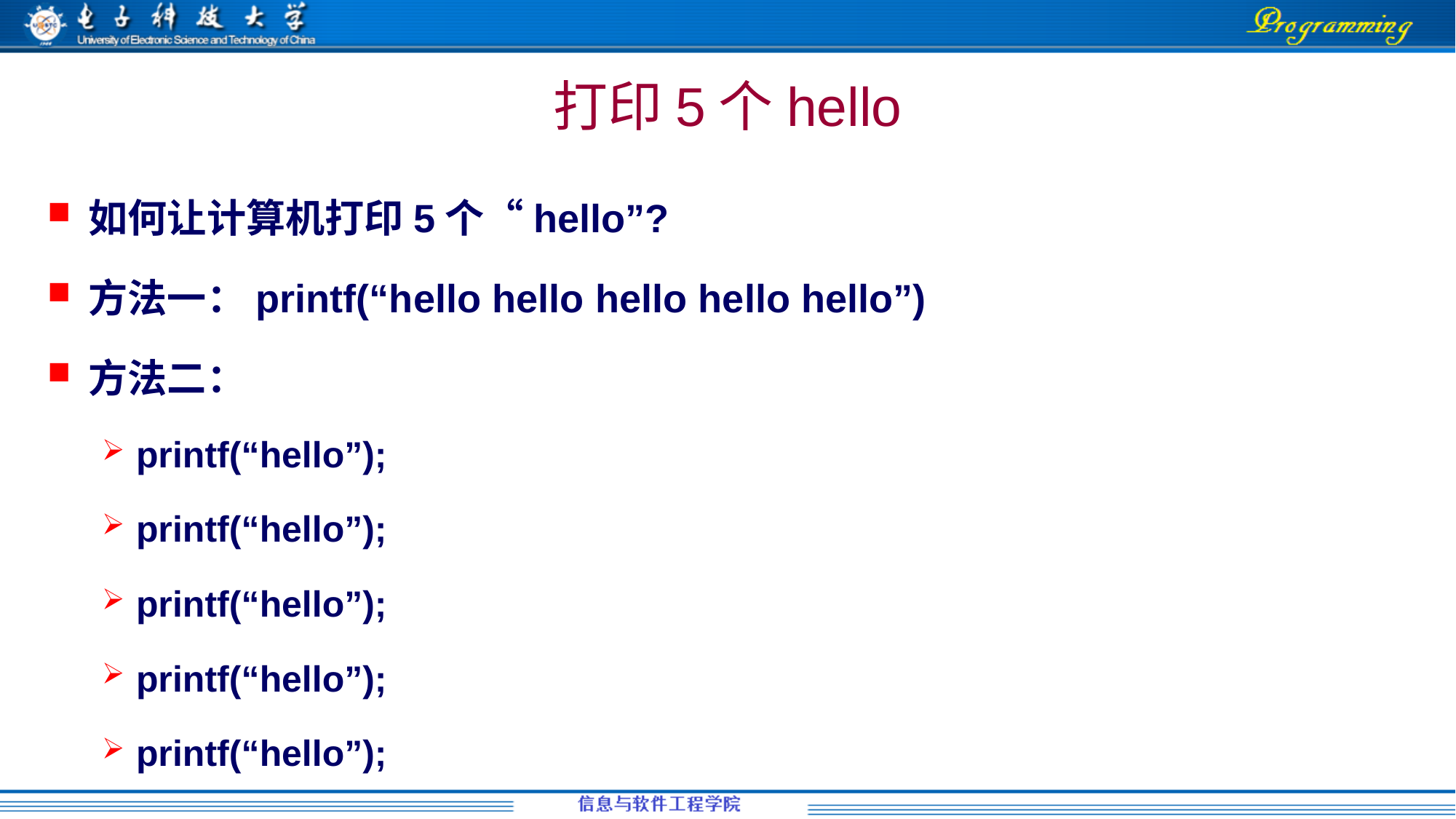

# 打印5个hello
如何让计算机打印5个“hello”?
方法一：printf(“hello hello hello hello hello”)
方法二：
printf(“hello”);
printf(“hello”);
printf(“hello”);
printf(“hello”);
printf(“hello”);